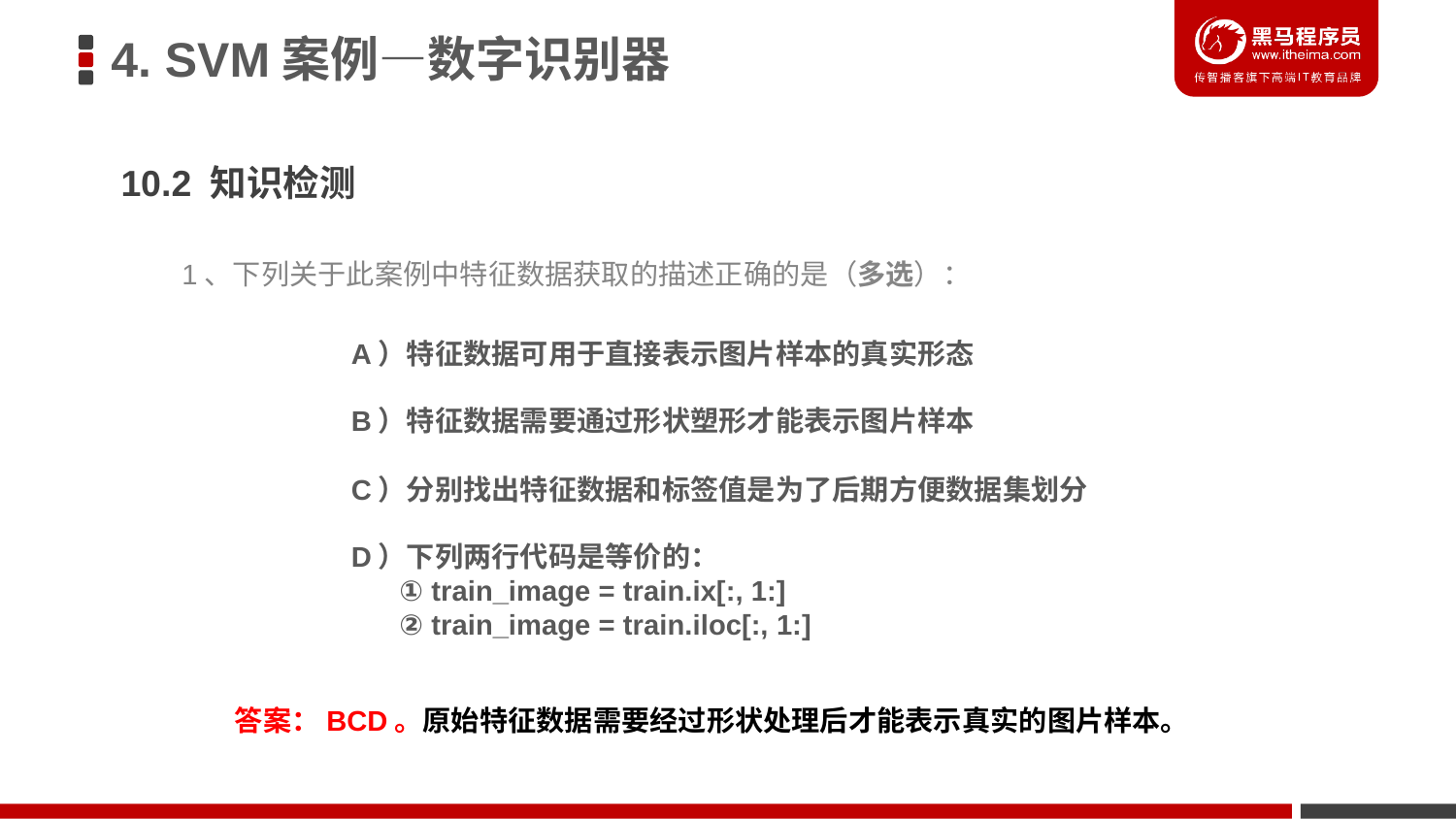

4. SVM案例—数字识别器
10.2 知识检测
1、下列关于此案例中特征数据获取的描述正确的是（多选）：
A）特征数据可用于直接表示图片样本的真实形态

B）特征数据需要通过形状塑形才能表示图片样本

C）分别找出特征数据和标签值是为了后期方便数据集划分

D）下列两行代码是等价的：
      ① train_image = train.ix[:, 1:]
      ② train_image = train.iloc[:, 1:]
答案：BCD。原始特征数据需要经过形状处理后才能表示真实的图片样本。